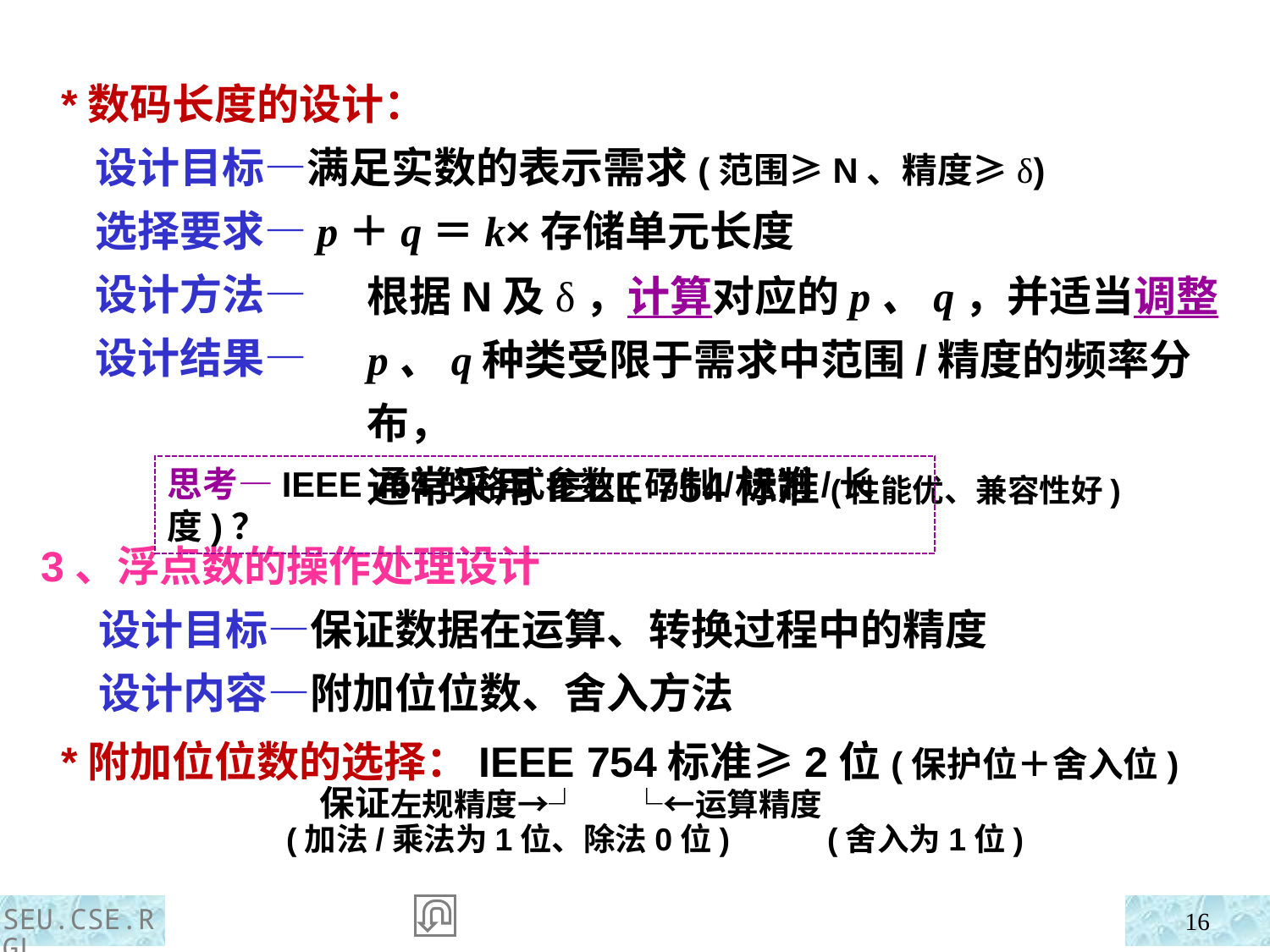

*数码长度的设计：
     设计目标—满足实数的表示需求(范围≥N、精度≥δ)
     选择要求—p＋q＝k×存储单元长度
     设计方法—
     设计结果—
根据N及δ，计算对应的p、q，并适当调整
p、q种类受限于需求中范围/精度的频率分布，
通常采用IEEE 754标准(性能优、兼容性好)
思考—IEEE 754的格式参数(码制/进制/长度)？
3、浮点数的操作处理设计
     设计目标—保证数据在运算、转换过程中的精度
     设计内容—附加位位数、舍入方法
  *附加位位数的选择：IEEE 754标准≥2位(保护位＋舍入位)
                                   保证左规精度→┘       └←运算精度
                            (加法/乘法为1位、除法0位)           (舍入为1位)

SEU.CSE.RGL
16